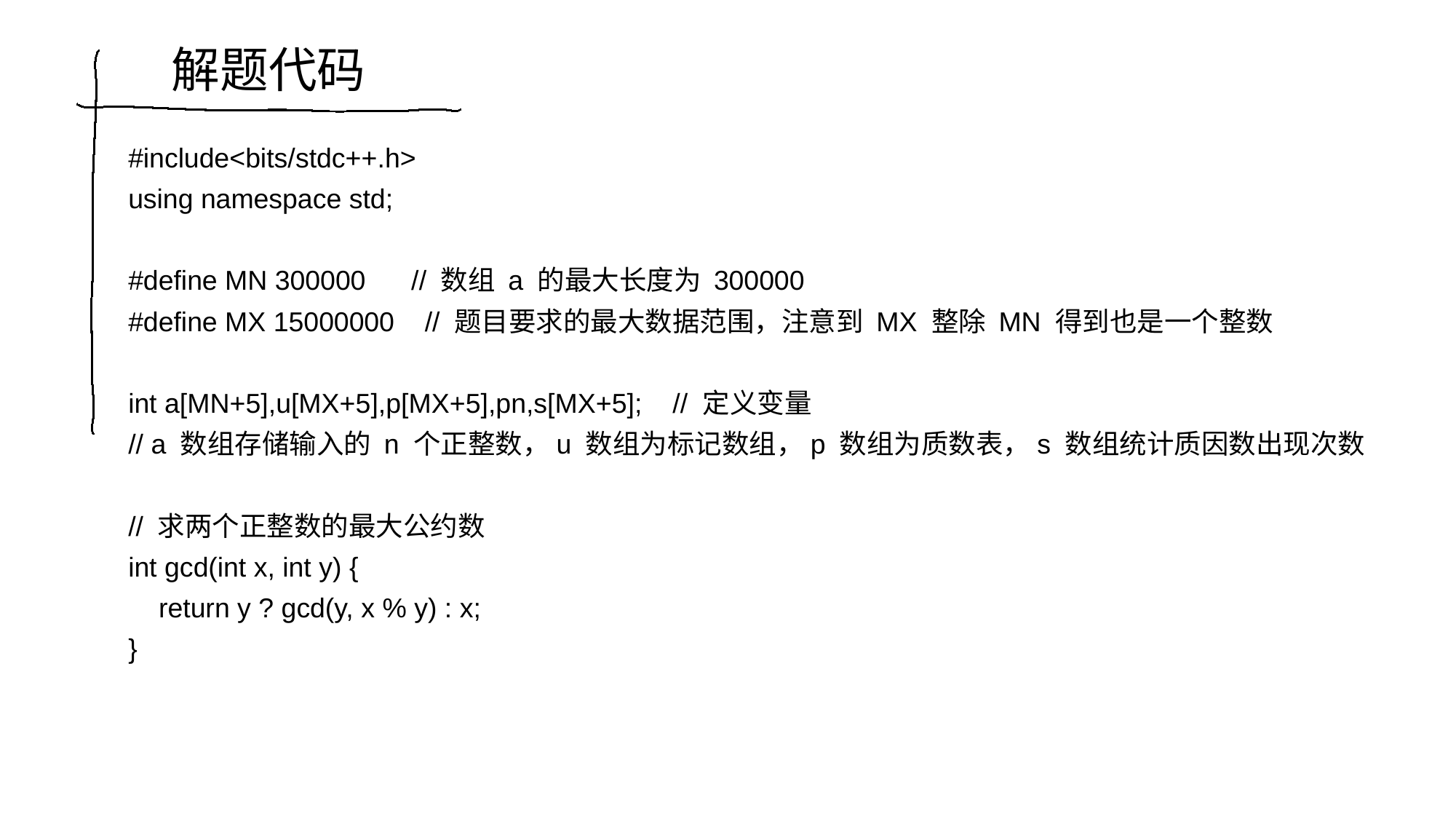

解题代码

#include<bits/stdc++.h>
using namespace std;

#define MN 300000      // 数组 a 的最大长度为 300000
#define MX 15000000    // 题目要求的最大数据范围，注意到 MX 整除 MN 得到也是一个整数

int a[MN+5],u[MX+5],p[MX+5],pn,s[MX+5];    // 定义变量
// a 数组存储输入的 n 个正整数，u 数组为标记数组，p 数组为质数表，s 数组统计质因数出现次数

// 求两个正整数的最大公约数
int gcd(int x, int y) {
    return y ? gcd(y, x % y) : x;
}